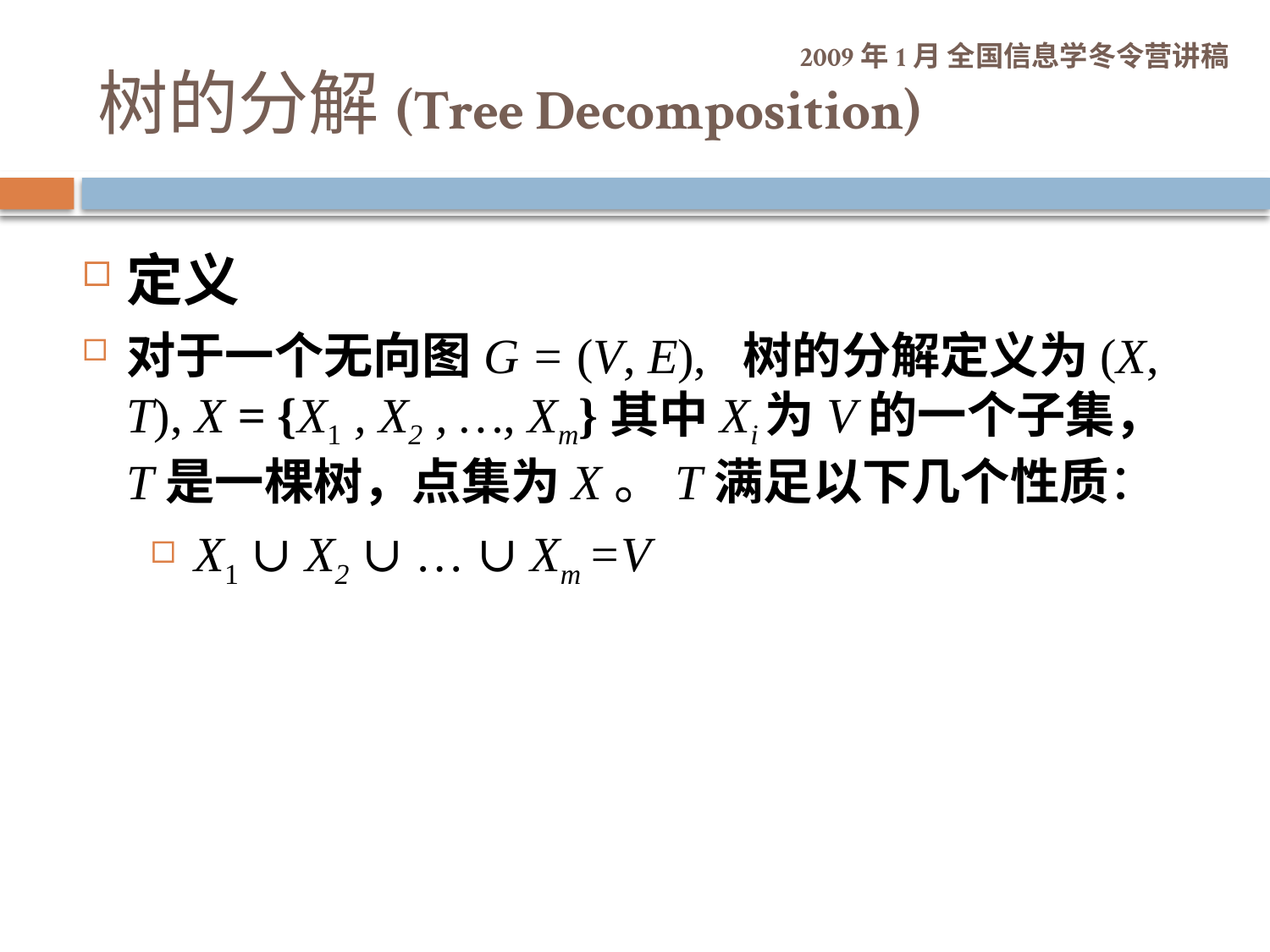

# 树的分解(Tree Decomposition)
定义
对于一个无向图G = (V, E),  树的分解定义为(X, T), X = {X1 , X2 , …, Xm}其中Xi为V的一个子集，T是一棵树，点集为X。T满足以下几个性质：

X1 ∪ X2 ∪ … ∪ Xm =V